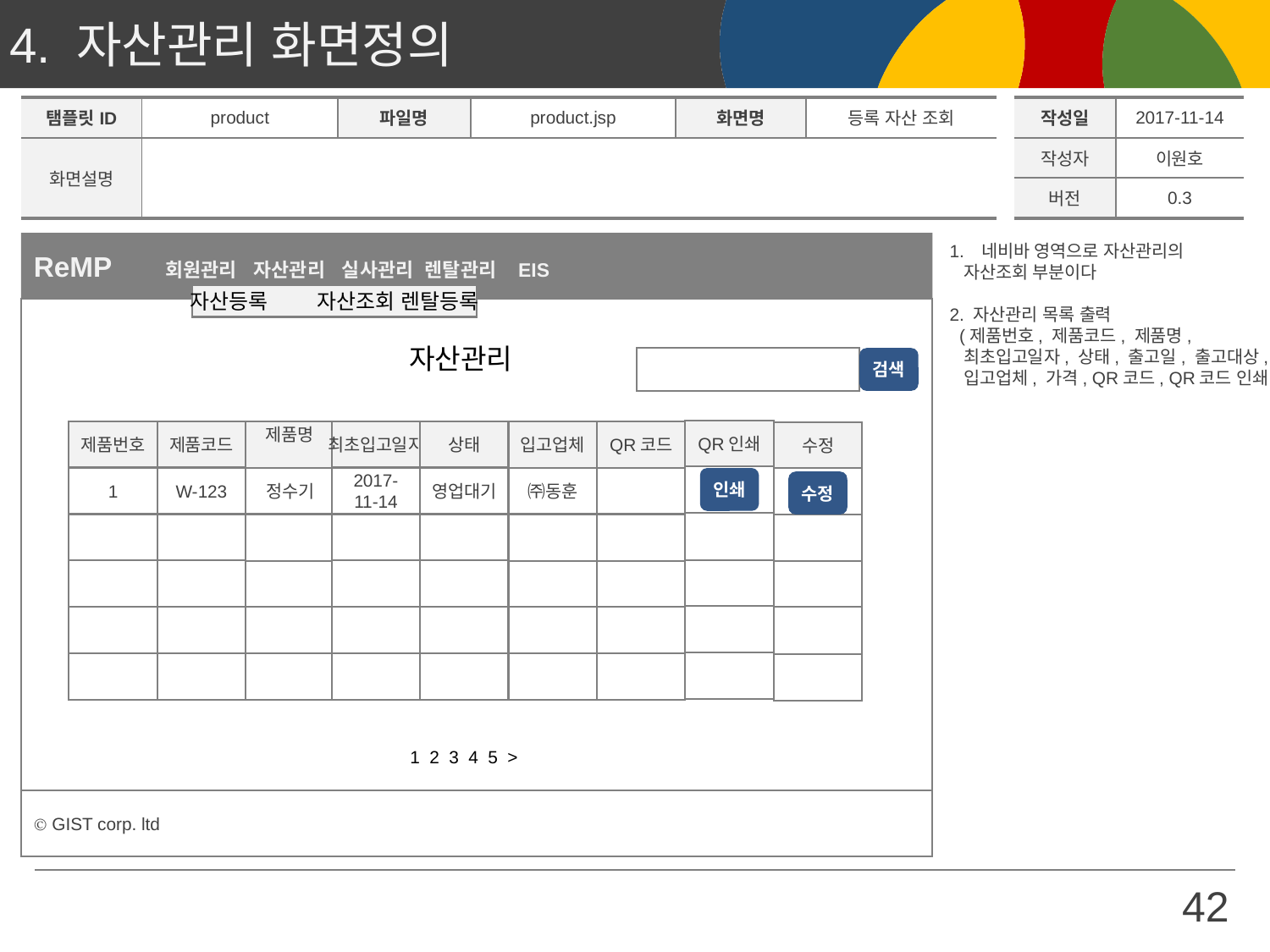

| 탬플릿ID | product | 파일명 | product.jsp | 화면명 | 등록 자산 조회 |  | 작성일 | 2017-11-14 |
| --- | --- | --- | --- | --- | --- | --- | --- | --- |
| 화면설명 |  |  |  |  |  |  | 작성자 | 이원호 |
|  |  |  |  |  |  |  | 버전 | 0.3 |
1
ReMP      회원관리   자산관리   실사관리  렌탈관리   EIS
네비바 영역으로 자산관리의
  자산조회 부분이다

2. 자산관리 목록 출력
  (제품번호, 제품코드, 제품명,
  최초입고일자, 상태, 출고일, 출고대상,
  입고업체, 가격, QR코드, QR코드 인쇄)
자산등록	자산조회 렌탈등록

자산관리

검색
QR인쇄
제품번호
제품코드
최초입고일자
상태
제품명

입고업체
QR코드
수정

1
W-123
정수기
2017-
11-14
영업대기
㈜동훈

인쇄

수정

1  2  3  4  5  >
Ⓒ GIST corp. ltd